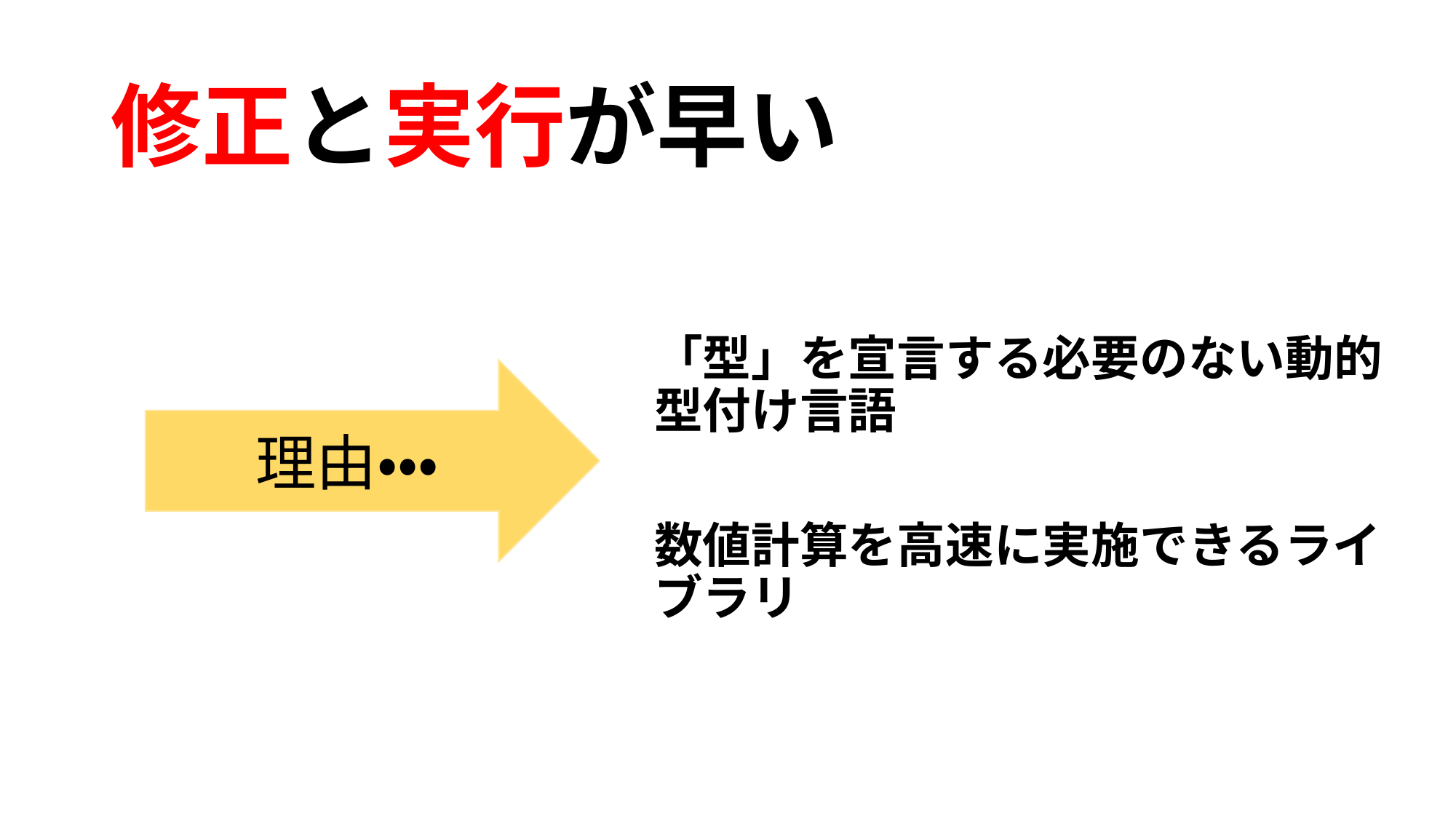

# 修正と実行が早い

「型」を宣言する必要のない動的型付け言語

数値計算を高速に実施できるライブラリ

理由・・・